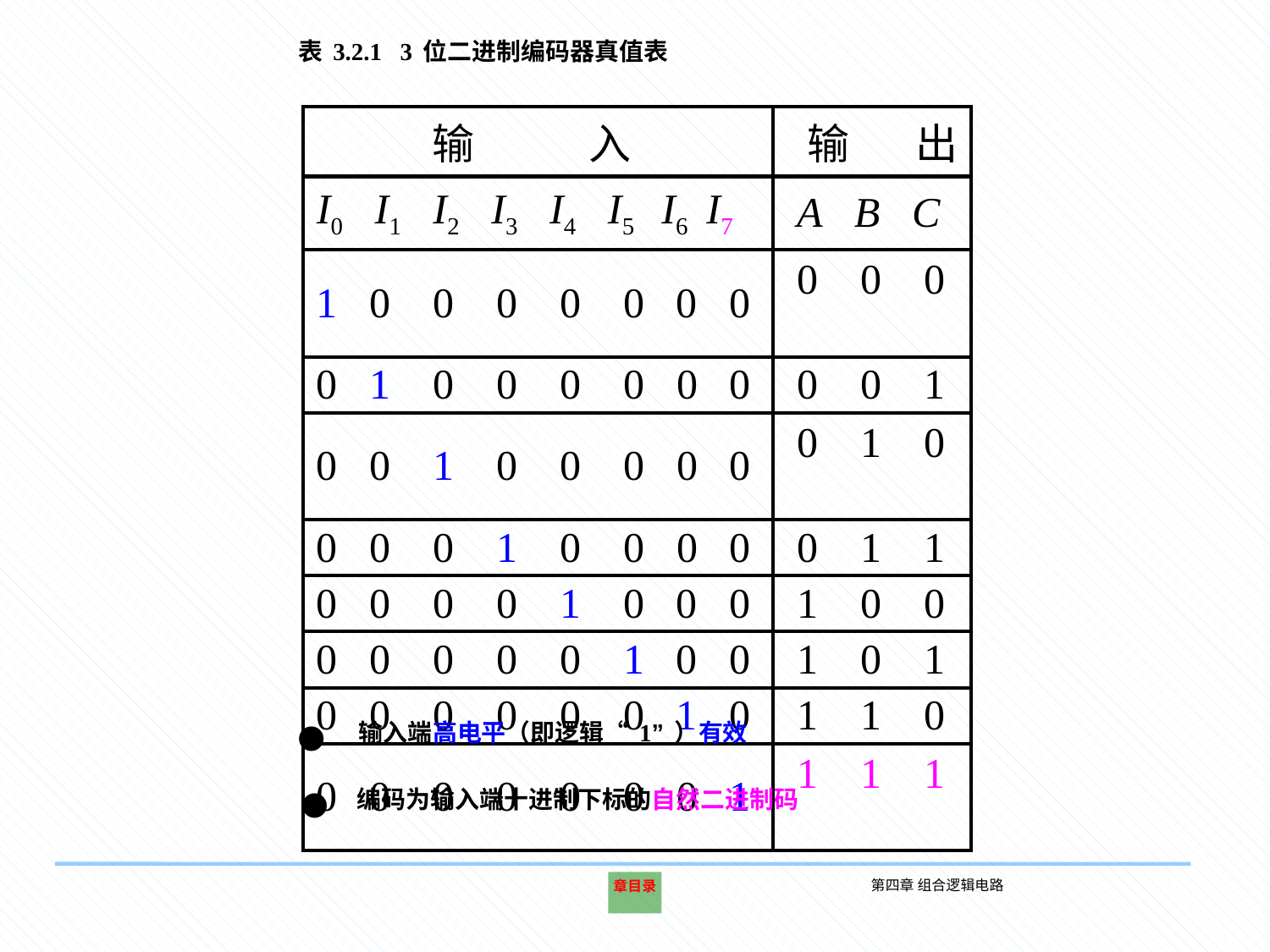

表3.2.1   3位二进制编码器真值表
| 输 入 | 输 出 |
| --- | --- |
| I0 I1 I2 I3 I4 I5 I6 I7 | A B C |
| 1 0 0 0 0 0 0 0 | 0 0 0 |
| 0 1 0 0 0 0 0 0 | 0 0 1 |
| 0 0 1 0 0 0 0 0 | 0 1 0 |
| 0 0 0 1 0 0 0 0 | 0 1 1 |
| 0 0 0 0 1 0 0 0 | 1 0 0 |
| 0 0 0 0 0 1 0 0 | 1 0 1 |
| 0 0 0 0 0 0 1 0 | 1 1 0 |
| 0 0 0 0 0 0 0 1 | 1 1 1 |
  输入端高电平（即逻辑“1”）有效
 编码为输入端十进制下标的自然二进制码
7
第四章 组合逻辑电路